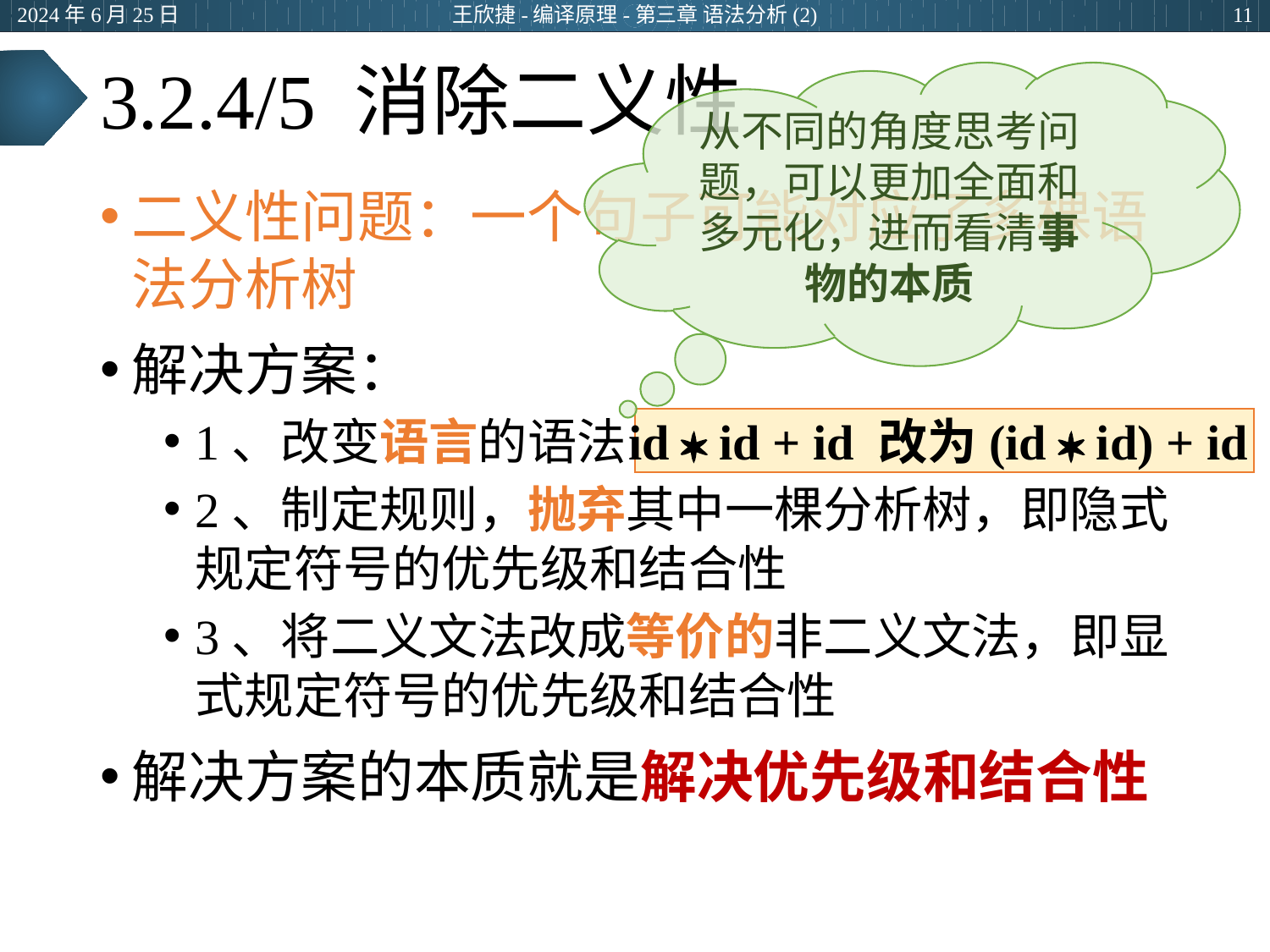

2024年6月25日
王欣捷-编译原理-第三章 语法分析(2)
11
# 3.2.4/5 消除二义性
从不同的角度思考问题，可以更加全面和多元化，进而看清事物的本质
二义性问题：一个句子可能对应了多棵语法分析树
解决方案：
1、改变语言的语法
2、制定规则，抛弃其中一棵分析树，即隐式规定符号的优先级和结合性
3、将二义文法改成等价的非二义文法，即显式规定符号的优先级和结合性
解决方案的本质就是解决优先级和结合性
id ∗ id + id 改为(id ∗ id) + id